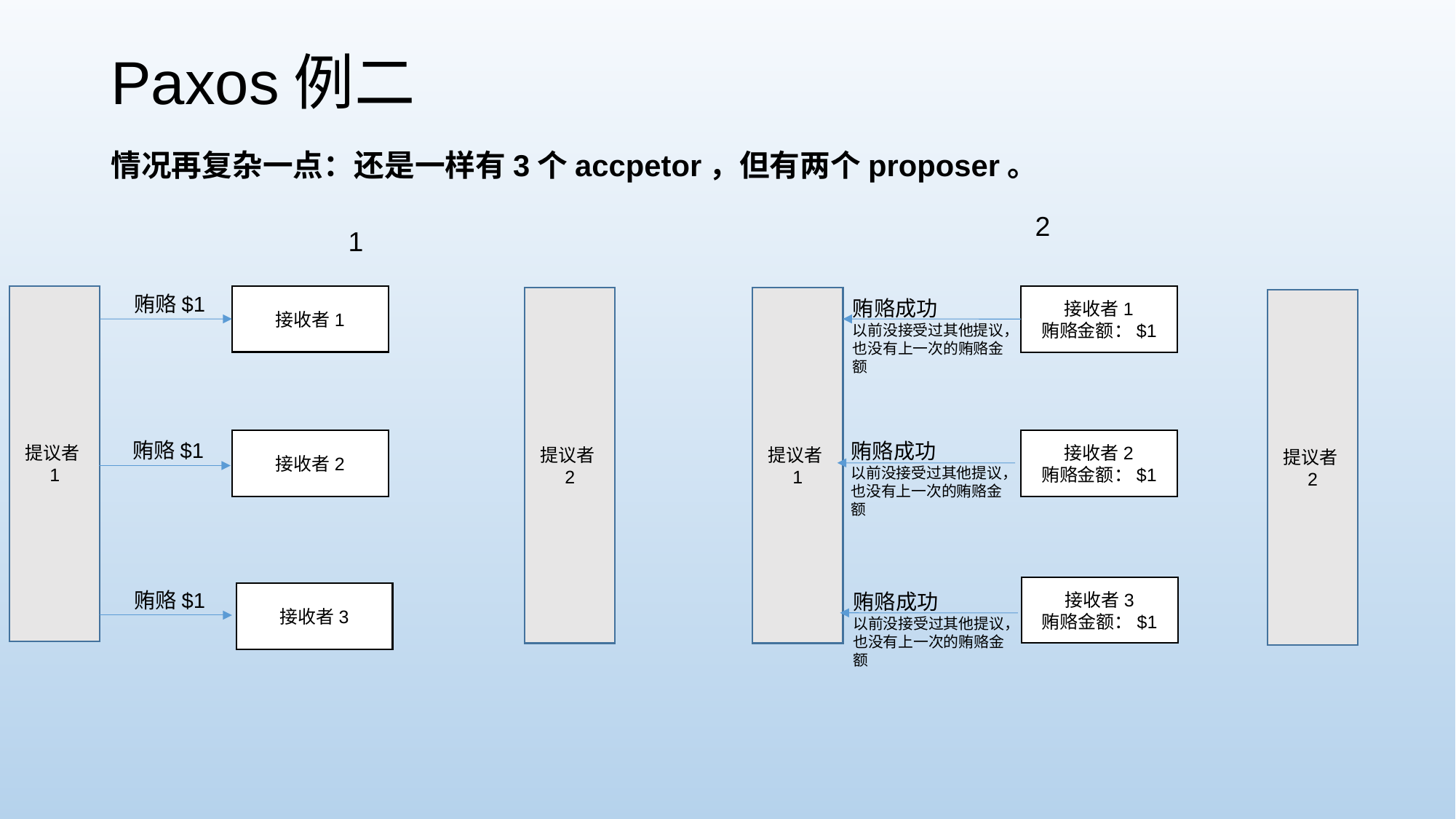

# Paxos例二
情况再复杂一点：还是一样有3个accpetor，但有两个proposer。

2
1
贿赂$1
接收者1
提议者1
接收者1
贿赂金额：$1
提议者2
提议者1
贿赂成功
以前没接受过其他提议，也没有上一次的贿赂金额
提议者2
接收者2
接收者2
贿赂金额：$1
贿赂$1
贿赂成功
以前没接受过其他提议，也没有上一次的贿赂金额
接收者3
贿赂金额：$1
贿赂$1
贿赂成功
以前没接受过其他提议，也没有上一次的贿赂金额
接收者3